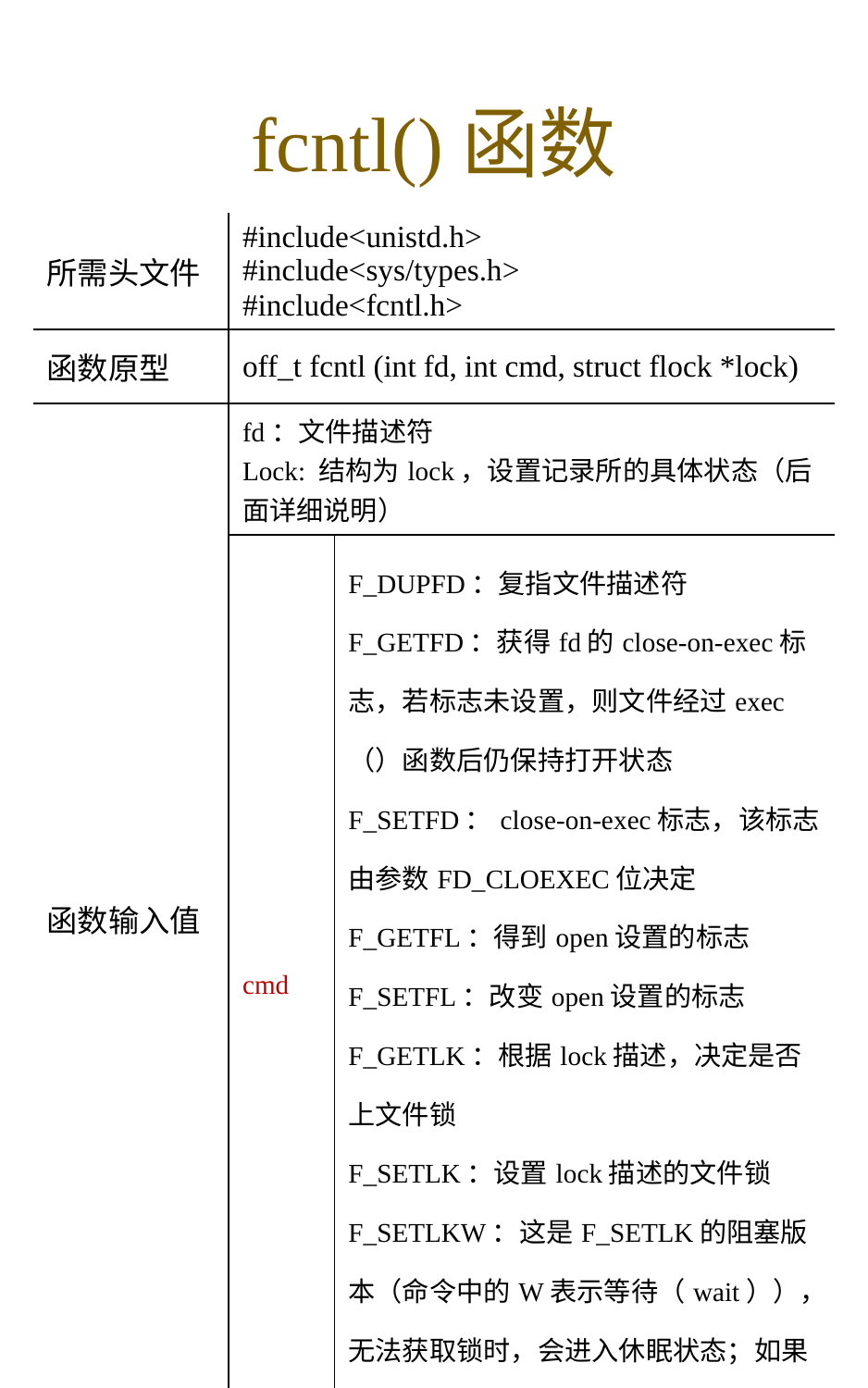

# fcntl()函数
| 所需头文件 | #include<unistd.h> #include<sys/types.h> #include<fcntl.h> |  |
| --- | --- | --- |
| 函数原型 | off\_t fcntl (int fd, int cmd, struct flock \*lock) |  |
| 函数输入值 | fd：文件描述符 Lock: 结构为lock，设置记录所的具体状态（后面详细说明） |  |
|  | cmd | F\_DUPFD：复指文件描述符 F\_GETFD：获得fd的close-on-exec标志，若标志未设置，则文件经过exec（）函数后仍保持打开状态 F\_SETFD：close-on-exec标志，该标志由参数FD\_CLOEXEC位决定 F\_GETFL：得到open设置的标志 F\_SETFL：改变open设置的标志 F\_GETLK：根据lock描述，决定是否上文件锁 F\_SETLK：设置lock描述的文件锁 F\_SETLKW：这是F\_SETLK的阻塞版本（命令中的W表示等待（wait）），无法获取锁时，会进入休眠状态；如果可以获取锁或者捕捉到信号则会返回。 |
| 函数返回值 | 成功：0 -1：出错 |  |